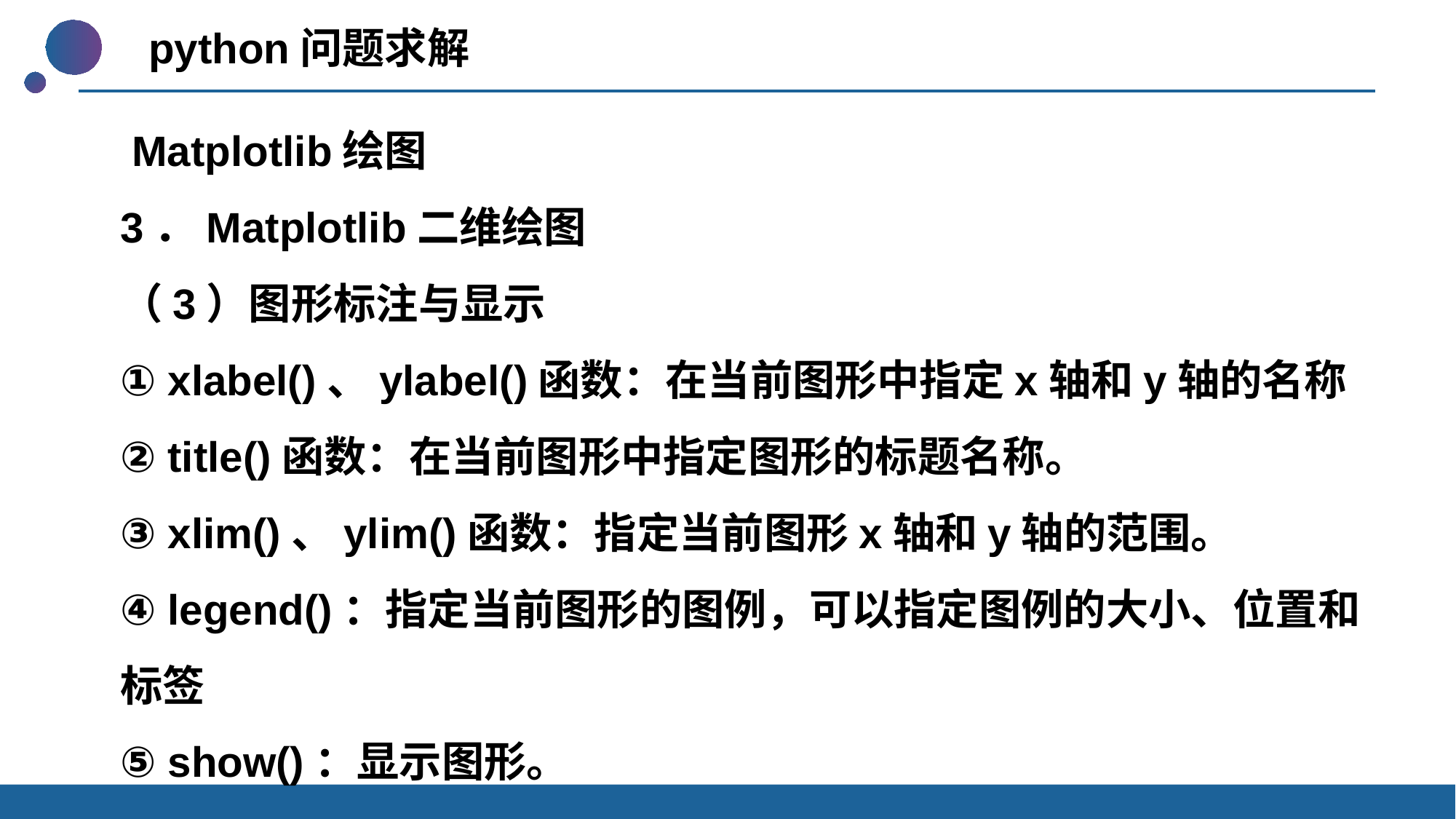

python问题求解

 Matplotlib绘图
3．Matplotlib二维绘图
（3）图形标注与显示
① xlabel()、ylabel()函数：在当前图形中指定x轴和y轴的名称
② title()函数：在当前图形中指定图形的标题名称。
③ xlim()、ylim()函数：指定当前图形x轴和y轴的范围。
④ legend()：指定当前图形的图例，可以指定图例的大小、位置和标签
⑤ show()：显示图形。